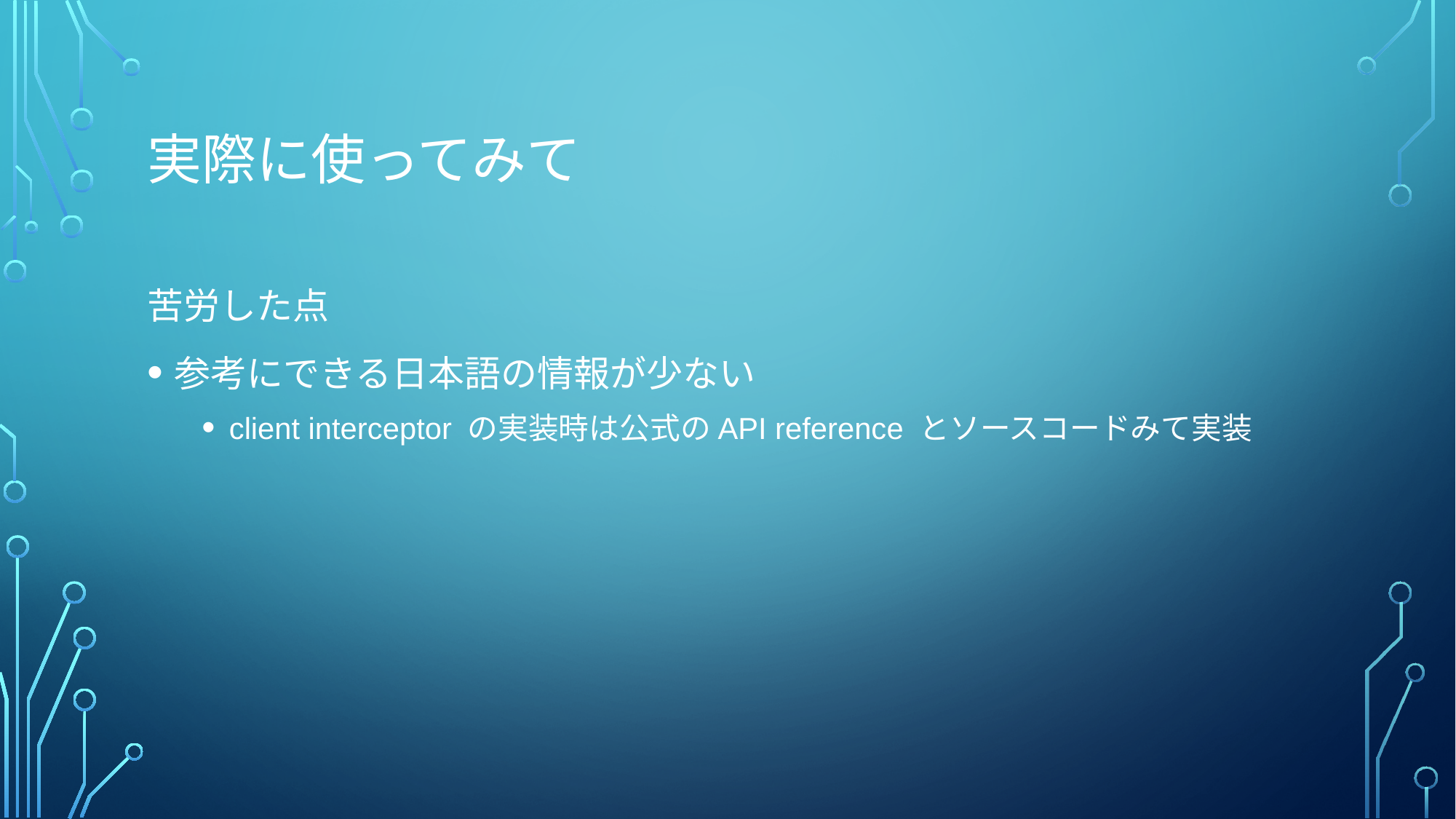

# 実際に使ってみて
苦労した点
参考にできる日本語の情報が少ない
client interceptor の実装時は公式のAPI reference とソースコードみて実装